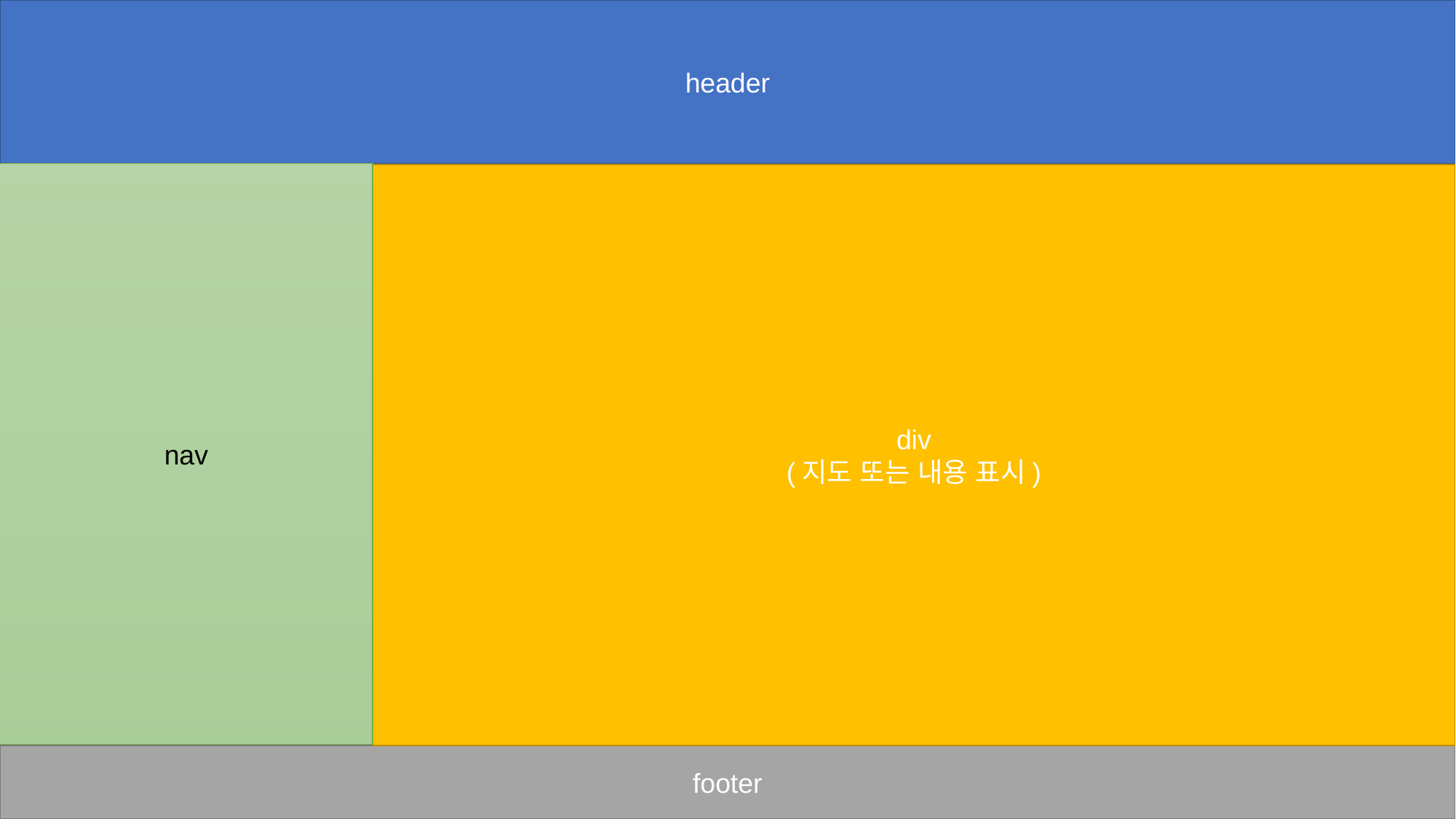

header
nav
div
(지도 또는 내용 표시)
footer